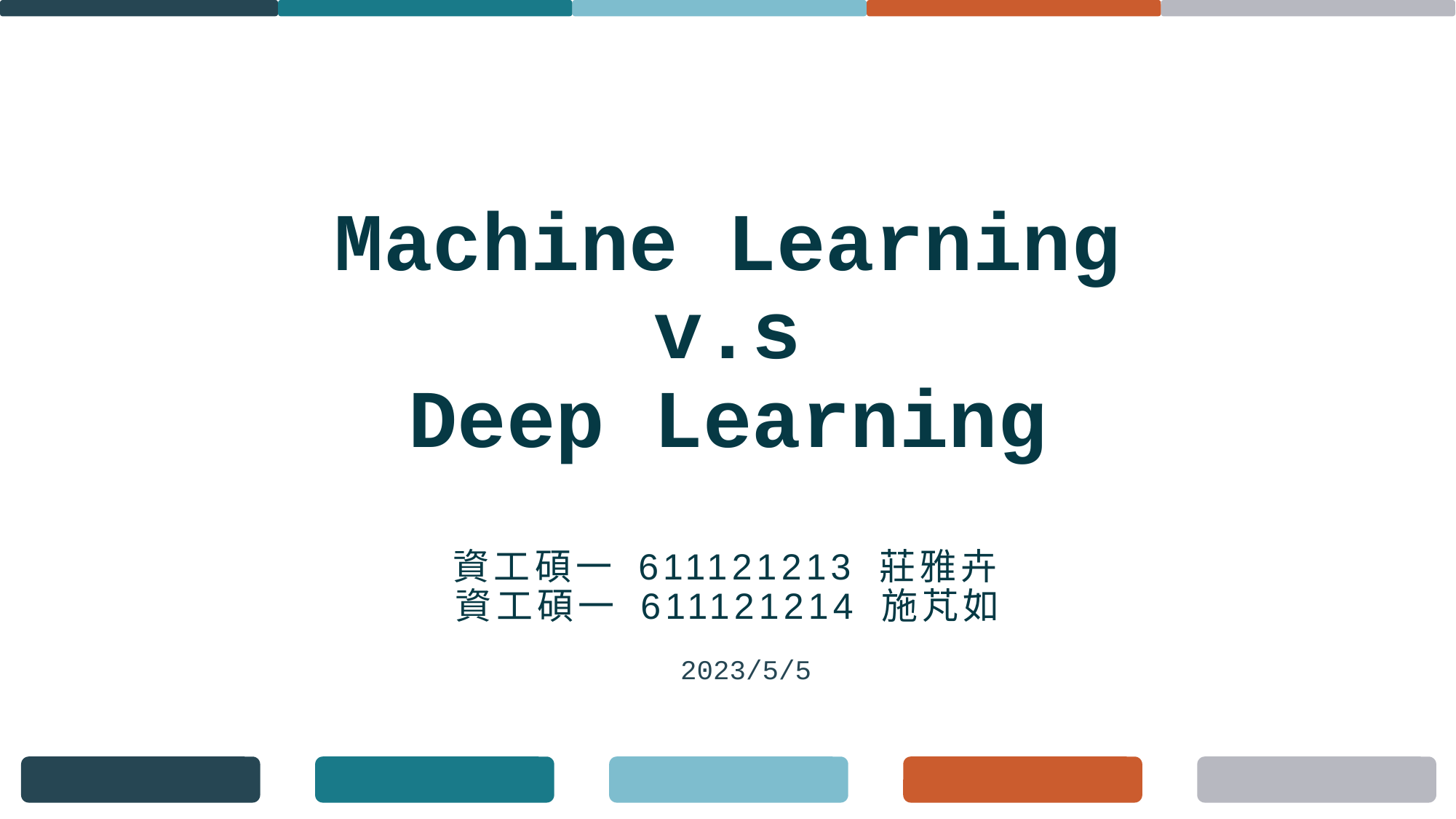

# Machine Learning v.s Deep Learning
資工碩一 611121213 莊雅卉
資工碩一 611121214 施芃如